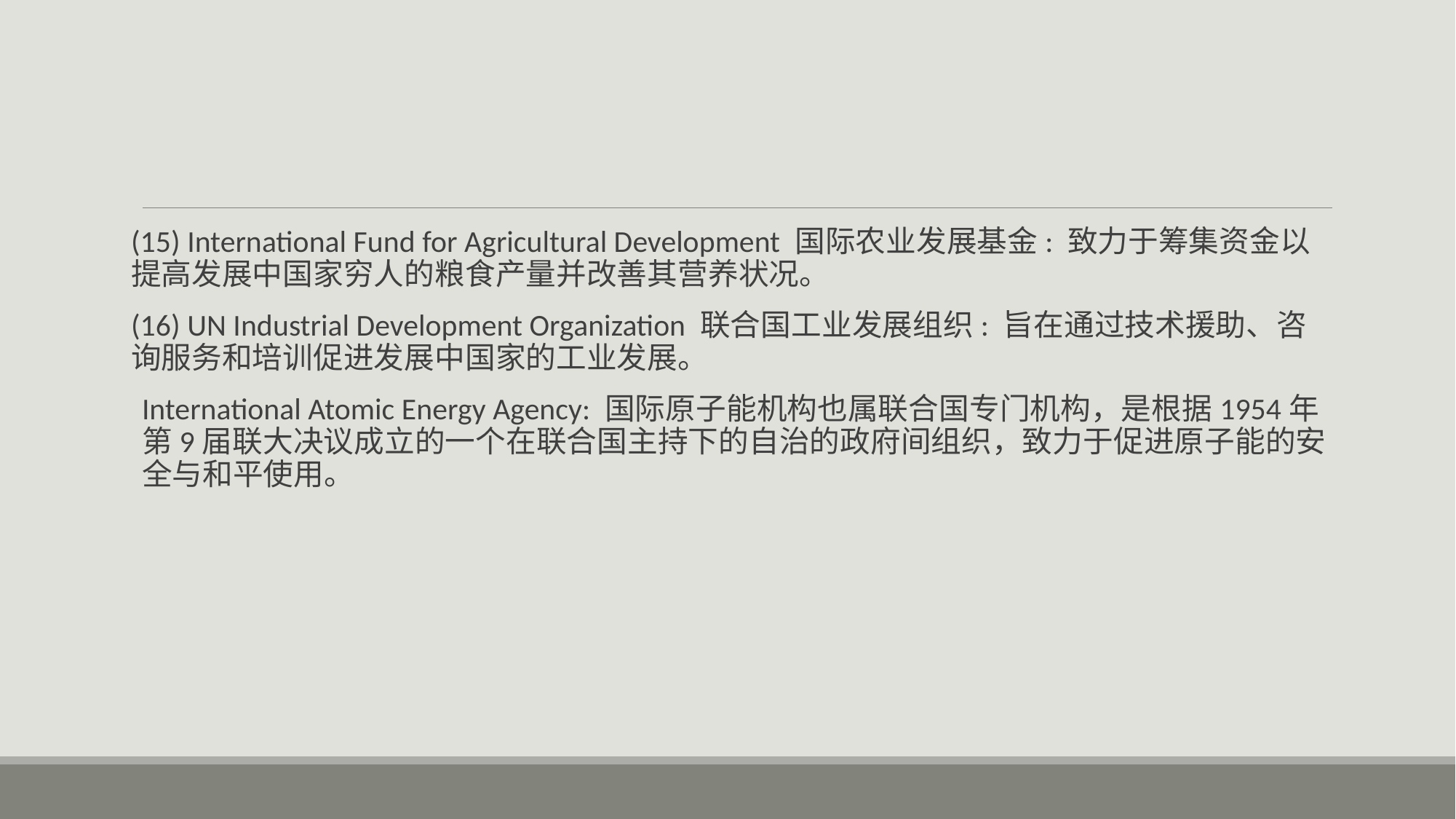

#
(15) International Fund for Agricultural Development 国际农业发展基金: 致力于筹集资金以提高发展中国家穷人的粮食产量并改善其营养状况。
(16) UN Industrial Development Organization 联合国工业发展组织: 旨在通过技术援助、咨询服务和培训促进发展中国家的工业发展。
International Atomic Energy Agency: 国际原子能机构也属联合国专门机构，是根据1954年第9届联大决议成立的一个在联合国主持下的自治的政府间组织，致力于促进原子能的安全与和平使用。